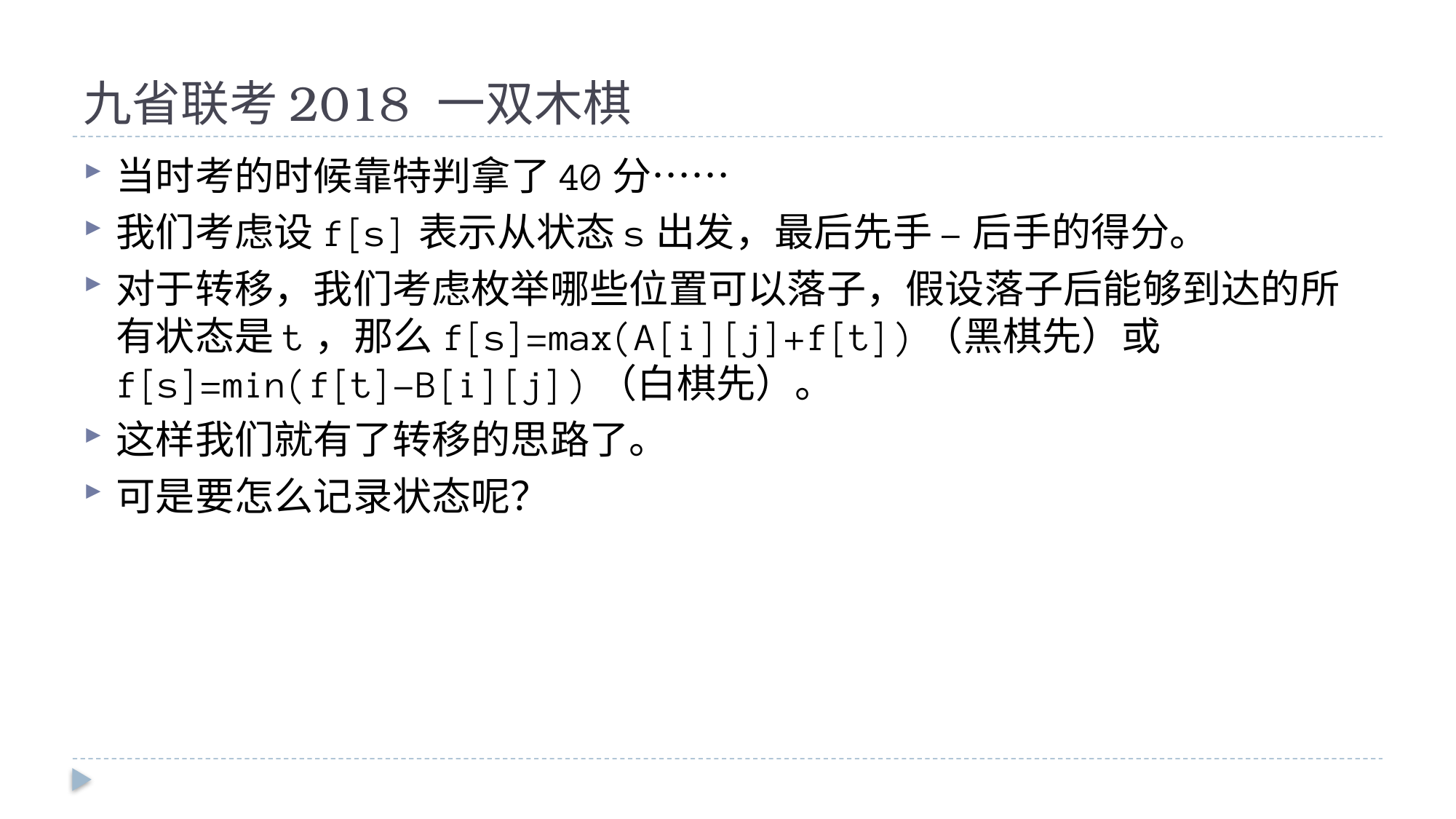

# 九省联考2018 一双木棋
当时考的时候靠特判拿了40分……
我们考虑设f[s]表示从状态s出发，最后先手-后手的得分。
对于转移，我们考虑枚举哪些位置可以落子，假设落子后能够到达的所有状态是t，那么f[s]=max(A[i][j]+f[t])（黑棋先）或f[s]=min(f[t]-B[i][j])（白棋先）。
这样我们就有了转移的思路了。
可是要怎么记录状态呢？